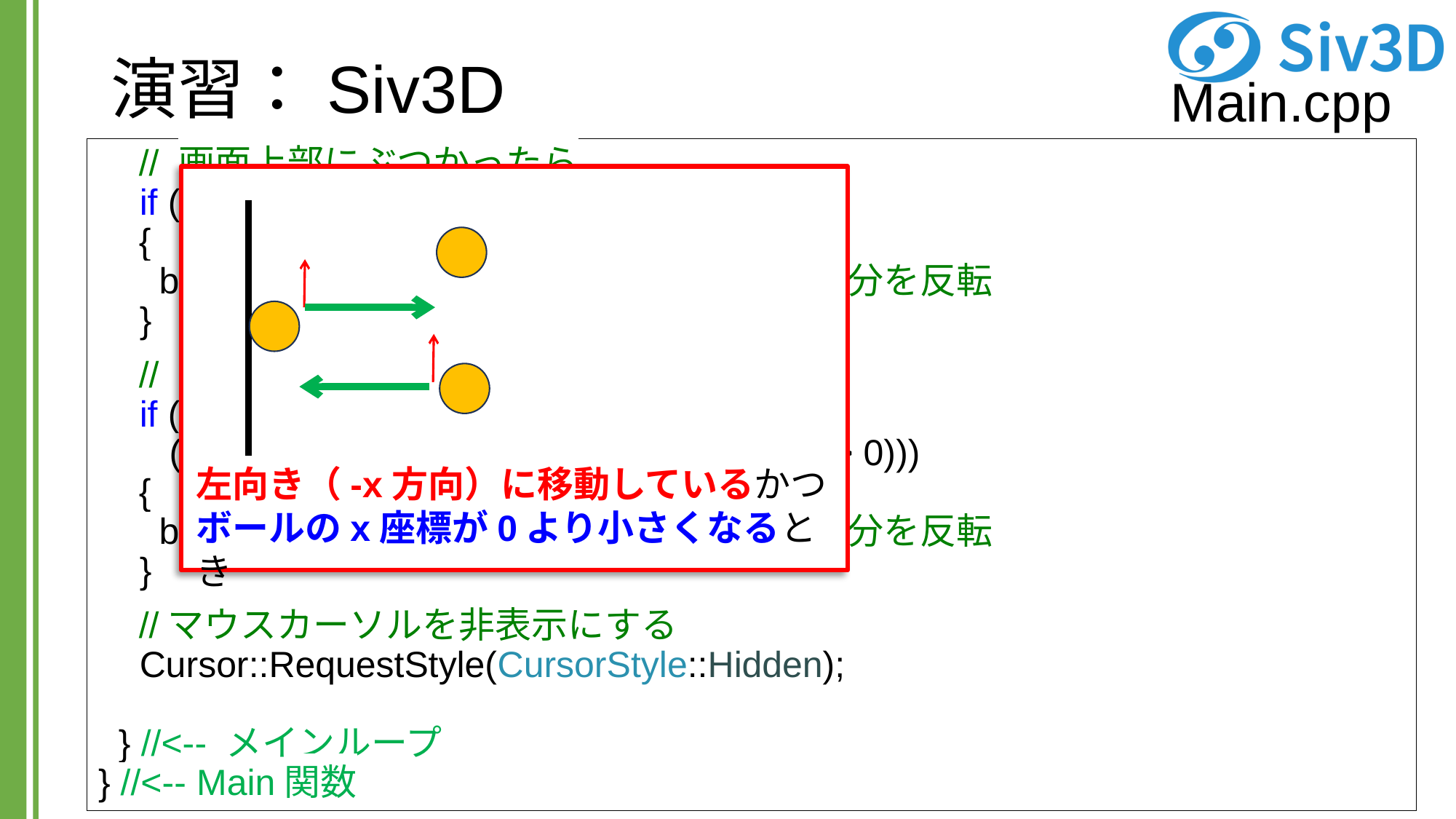

# 演習：Siv3D
Main.cpp
    // 画面上部にぶつかったら
    if ((ball.y < 0) && (ballVelocity.y < 0))
    {
      ballVelocity.y *= -1; // ボールの速度のY成分を反転
    }
    // 左右の壁にぶつかったら
    if (((ball.x < 0) && (ballVelocity.x < 0)) ||
       ((SceneSize.x < ball.x) && (ballVelocity.x > 0)))
    {
      ballVelocity.x *= -1; // ボールの速度のX成分を反転
    }
    //マウスカーソルを非表示にする
    Cursor::RequestStyle(CursorStyle::Hidden);
  } //<-- メインループ
} //<-- Main関数

左向き（-x方向）に移動しているかつ
ボールのx座標が0より小さくなるとき